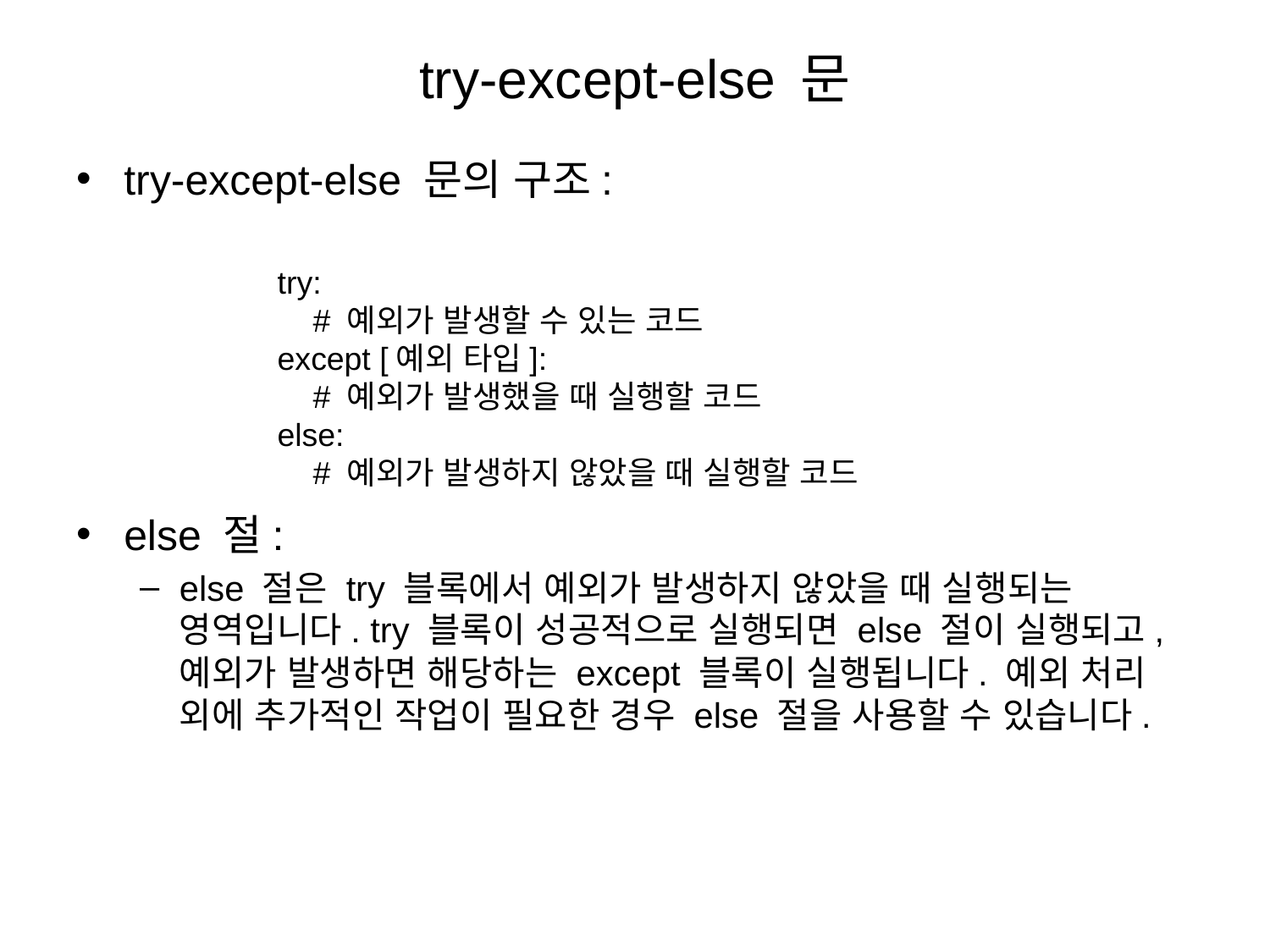

# try-except-else 문
try-except-else 문의 구조:

else 절:
else 절은 try 블록에서 예외가 발생하지 않았을 때 실행되는 영역입니다. try 블록이 성공적으로 실행되면 else 절이 실행되고, 예외가 발생하면 해당하는 except 블록이 실행됩니다. 예외 처리 외에 추가적인 작업이 필요한 경우 else 절을 사용할 수 있습니다.

try:
    # 예외가 발생할 수 있는 코드
except [예외 타입]:
    # 예외가 발생했을 때 실행할 코드
else:
    # 예외가 발생하지 않았을 때 실행할 코드